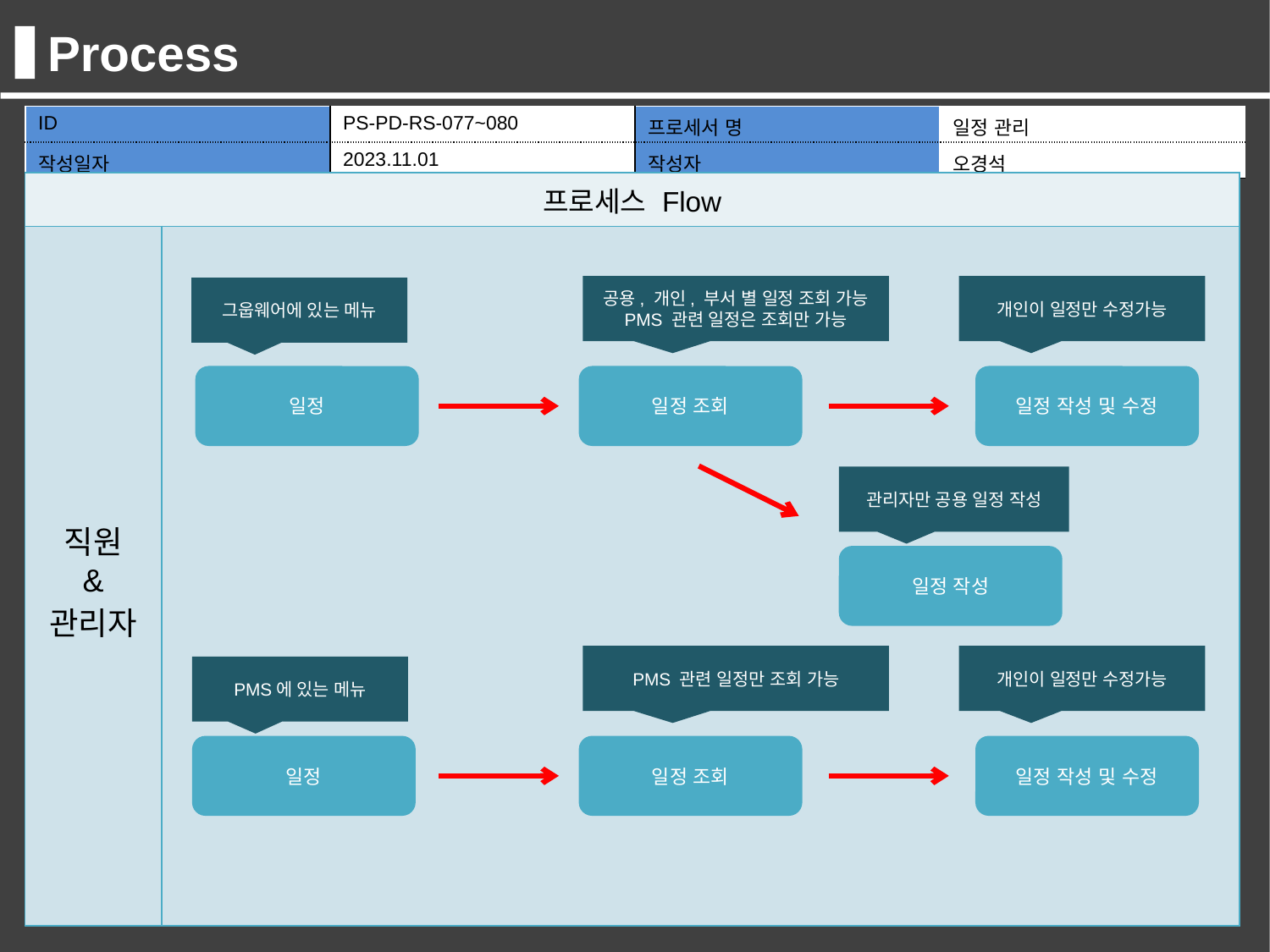

Process

| ID | PS-PD-RS-077~080 | 프로세서 명 | 일정 관리 |
| --- | --- | --- | --- |
| 작성일자 | 2023.11.01 | 작성자 | 오경석 |
| 프로세스 Flow |  |
| --- | --- |
| 직원 & 관리자 |  |
공용, 개인, 부서 별 일정 조회 가능
PMS 관련 일정은 조회만 가능
개인이 일정만 수정가능
그웁웨어에 있는 메뉴
일정
일정 조회
일정 작성 및 수정
관리자만 공용 일정 작성
일정 작성
PMS 관련 일정만 조회 가능
개인이 일정만 수정가능
PMS에 있는 메뉴
일정
일정 조회
일정 작성 및 수정